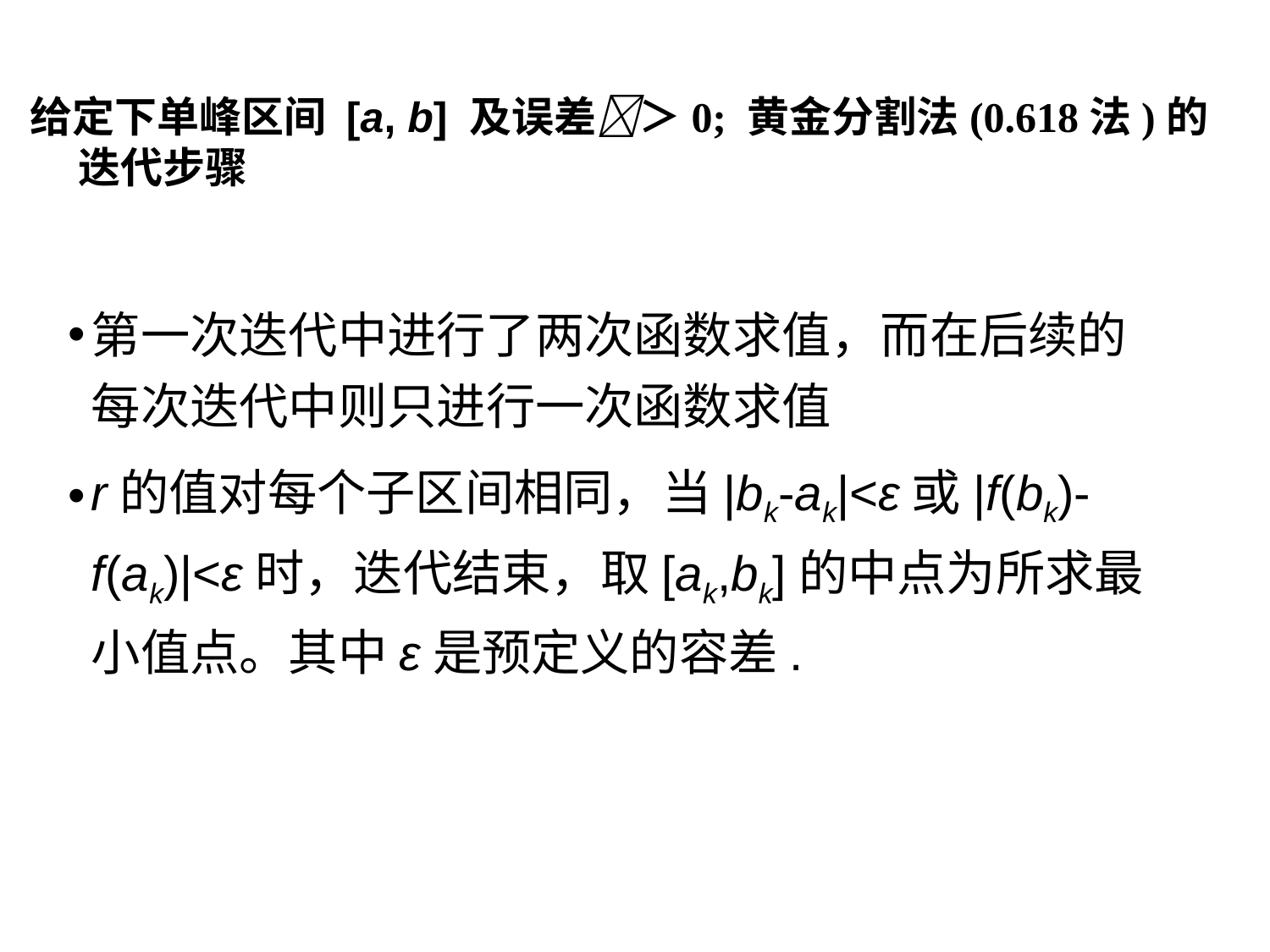

给定下单峰区间 [a, b] 及误差ε＞0; 黄金分割法(0.618法)的迭代步骤
第一次迭代中进行了两次函数求值，而在后续的每次迭代中则只进行一次函数求值
r的值对每个子区间相同，当|bk-ak|<ε或|f(bk)-f(ak)|<ε时，迭代结束，取[ak,bk]的中点为所求最小值点。其中ε是预定义的容差.